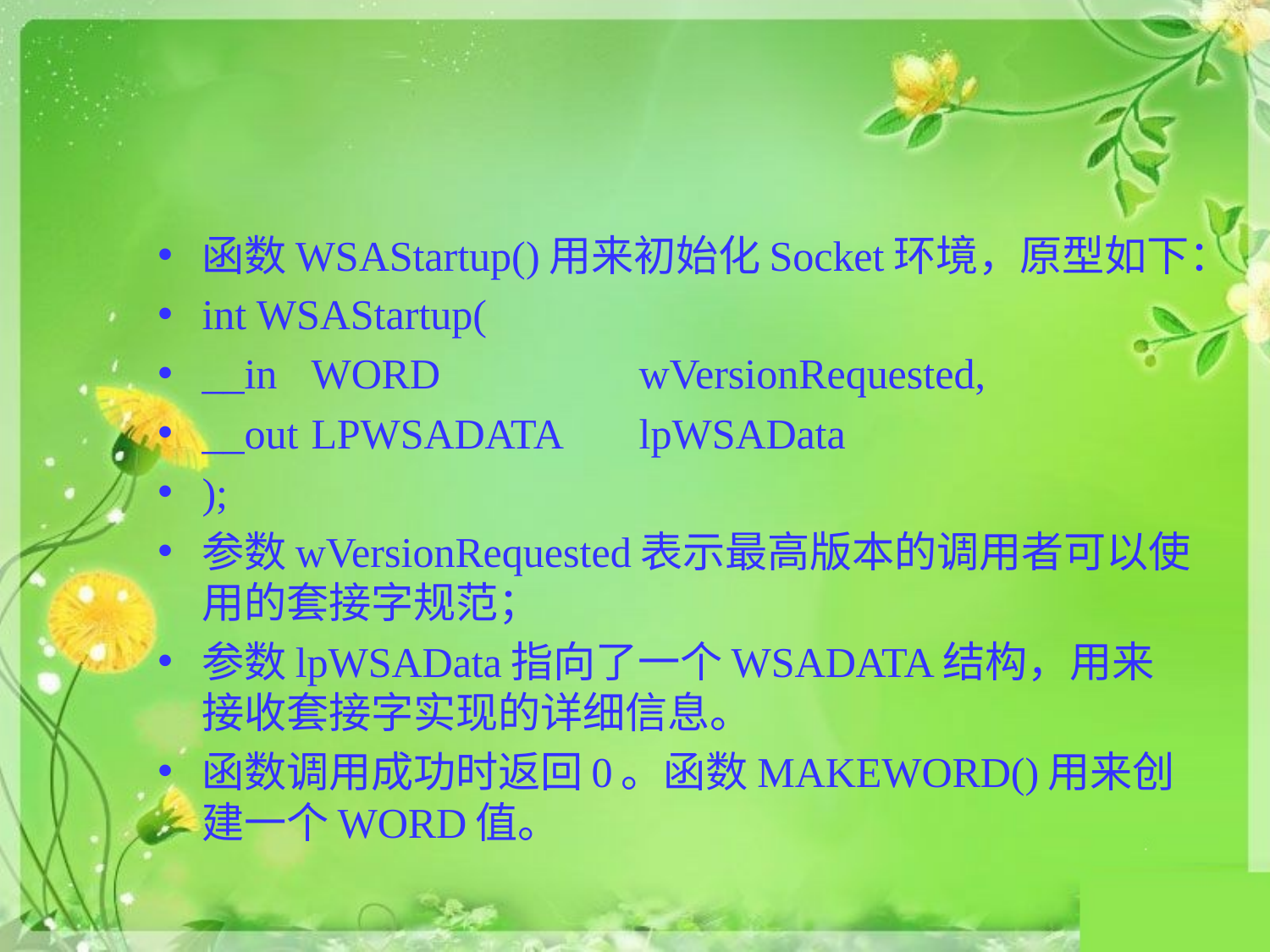

#
函数WSAStartup()用来初始化Socket环境，原型如下：
int WSAStartup(
__in	WORD		wVersionRequested,
__out	LPWSADATA	lpWSAData
);
参数wVersionRequested表示最高版本的调用者可以使用的套接字规范；
参数lpWSAData指向了一个WSADATA结构，用来接收套接字实现的详细信息。
函数调用成功时返回0。函数MAKEWORD()用来创建一个WORD值。